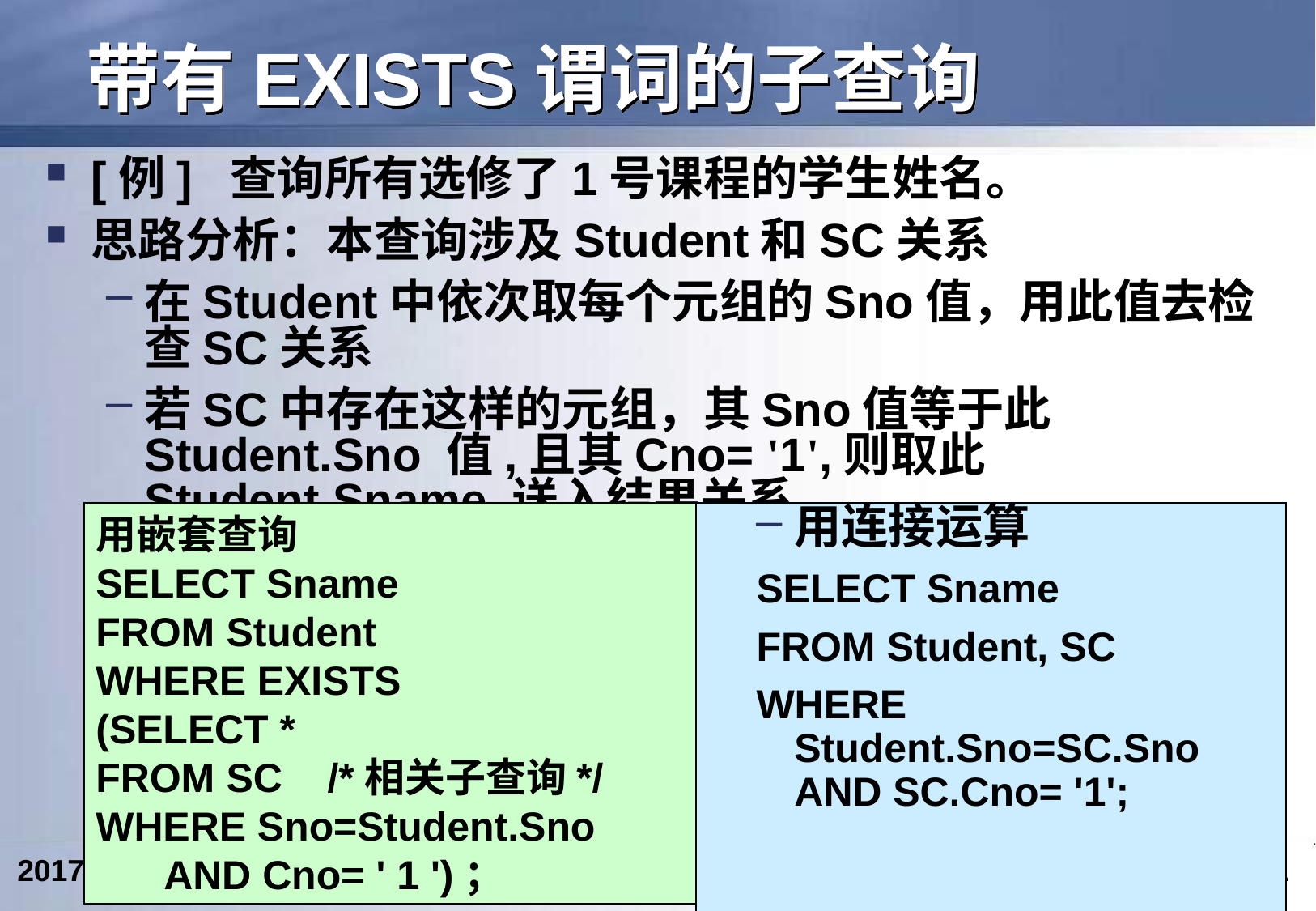

# 带有EXISTS谓词的子查询
[例]  查询所有选修了1号课程的学生姓名。
思路分析：本查询涉及Student和SC关系
在Student中依次取每个元组的Sno值，用此值去检查SC关系
若SC中存在这样的元组，其Sno值等于此Student.Sno 值,且其Cno= '1',则取此Student.Sname 送入结果关系
用嵌套查询
SELECT Sname
FROM Student
WHERE EXISTS
(SELECT *
FROM SC    /*相关子查询*/
WHERE Sno=Student.Sno
      AND Cno= ' 1 ')；
用连接运算
SELECT Sname
FROM Student, SC
WHERE Student.Sno=SC.Sno   AND SC.Cno= '1';

101
2017/4/15